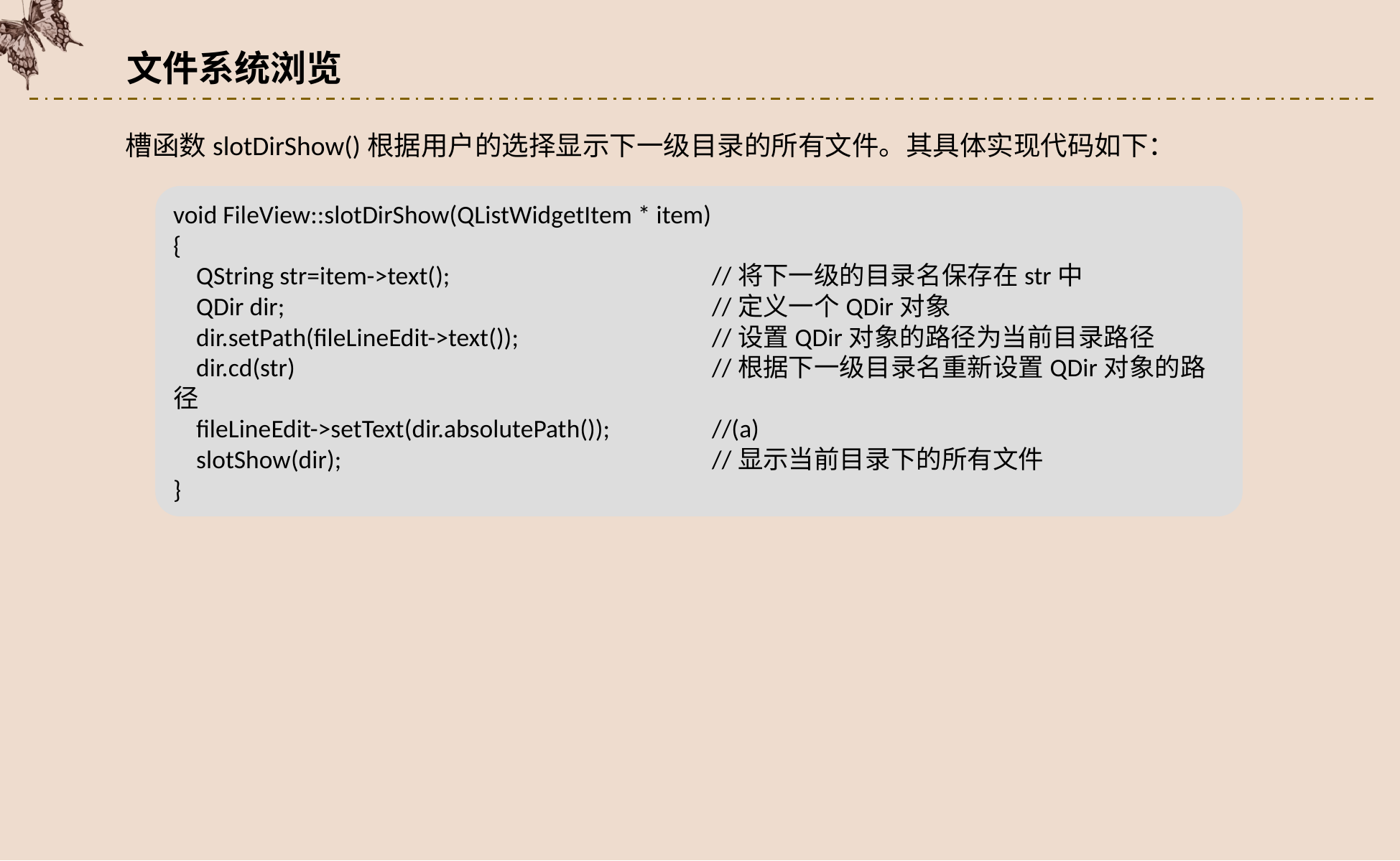

文件系统浏览
槽函数slotDirShow()根据用户的选择显示下一级目录的所有文件。其具体实现代码如下：
void FileView::slotDirShow(QListWidgetItem * item)
{
    QString str=item->text();			//将下一级的目录名保存在str中
    QDir dir;				//定义一个QDir对象
    dir.setPath(fileLineEdit->text());		//设置QDir对象的路径为当前目录路径
    dir.cd(str)				//根据下一级目录名重新设置QDir对象的路径
    fileLineEdit->setText(dir.absolutePath());	//(a)
    slotShow(dir);				//显示当前目录下的所有文件
}